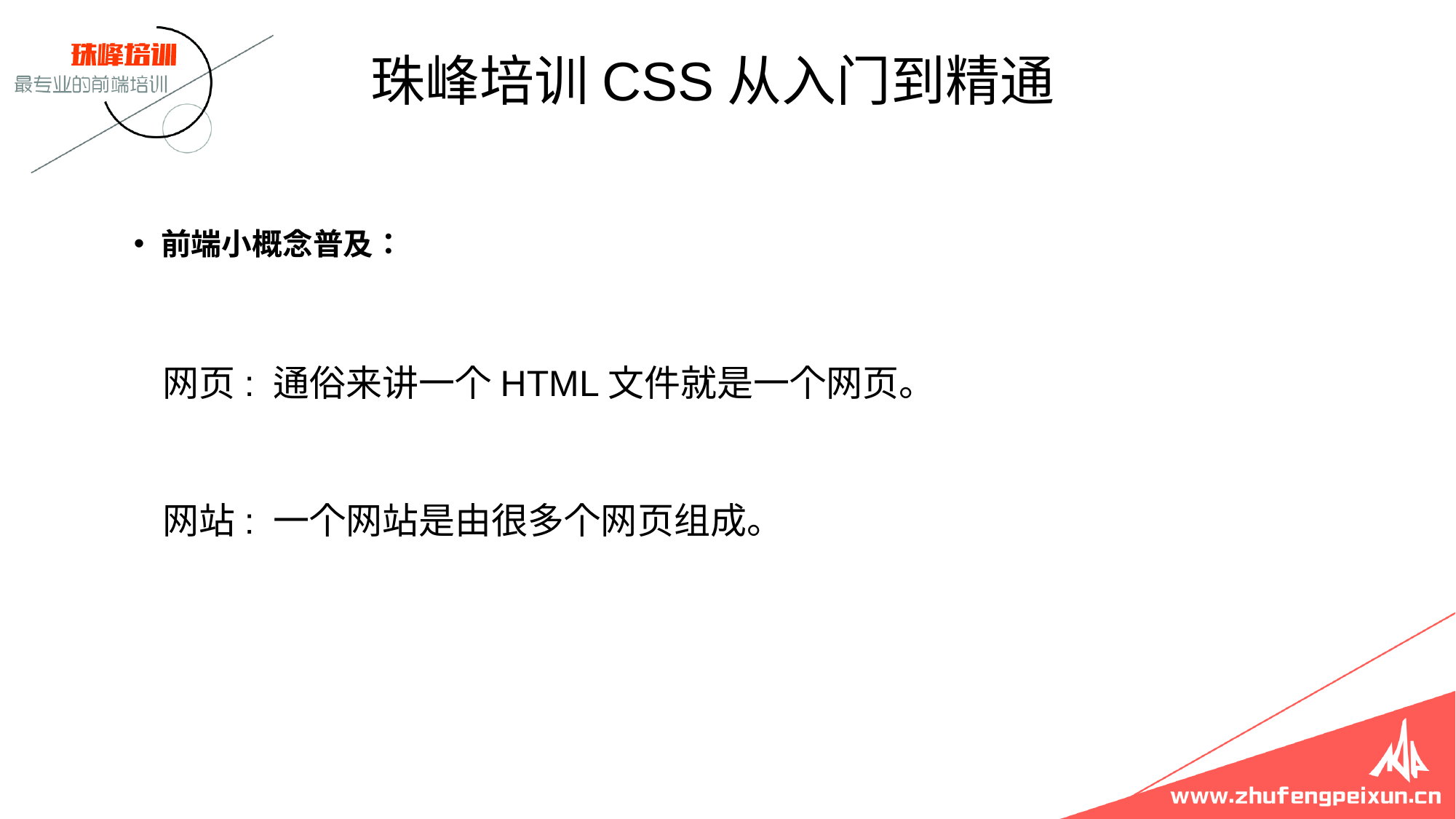

珠峰培训CSS从入门到精通

# 前端小概念普及：

  网页: 通俗来讲一个HTML文件就是一个网页。
  网站: 一个网站是由很多个网页组成。